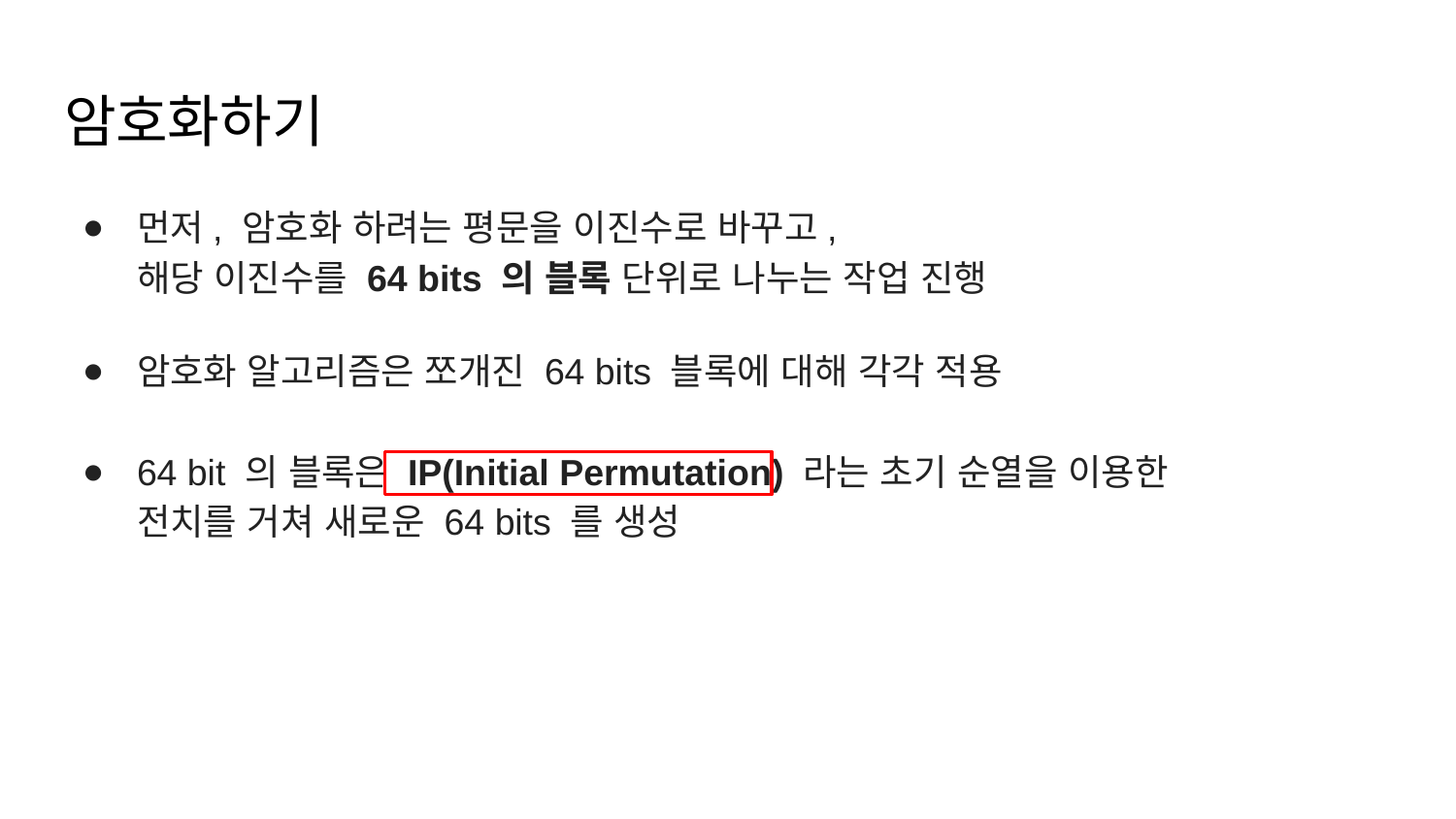

# 암호화하기
먼저, 암호화 하려는 평문을 이진수로 바꾸고,
해당 이진수를 64 bits 의 블록 단위로 나누는 작업 진행
암호화 알고리즘은 쪼개진 64 bits 블록에 대해 각각 적용
64 bit 의 블록은 IP(Initial Permutation) 라는 초기 순열을 이용한
전치를 거쳐 새로운 64 bits 를 생성